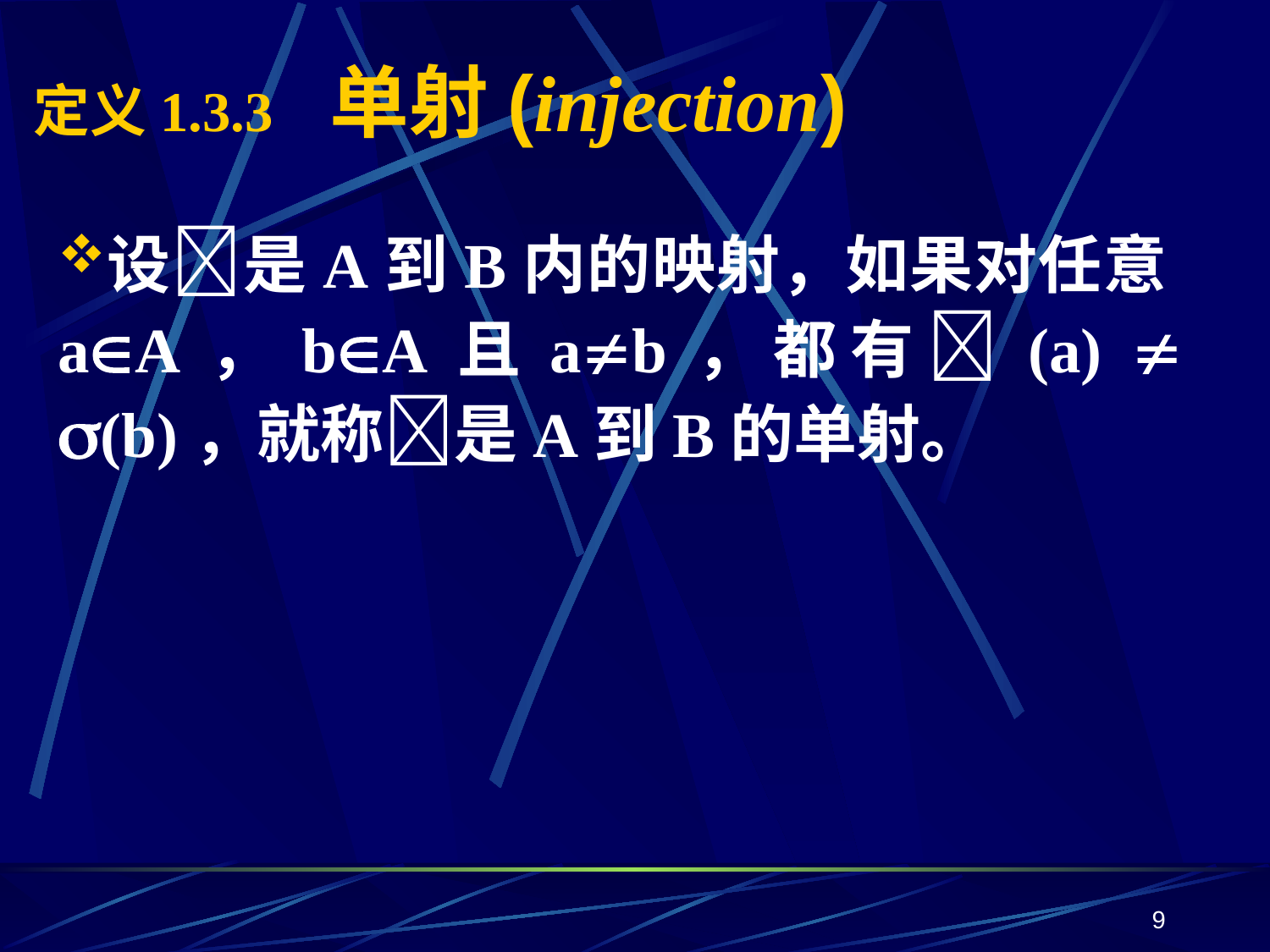

# 定义1.3.3   单射(injection)
设σ是A到B内的映射，如果对任意a∈A，b∈A且a≠b，都有σ(a) ≠ σ(b)，就称σ是A到B的单射。
9